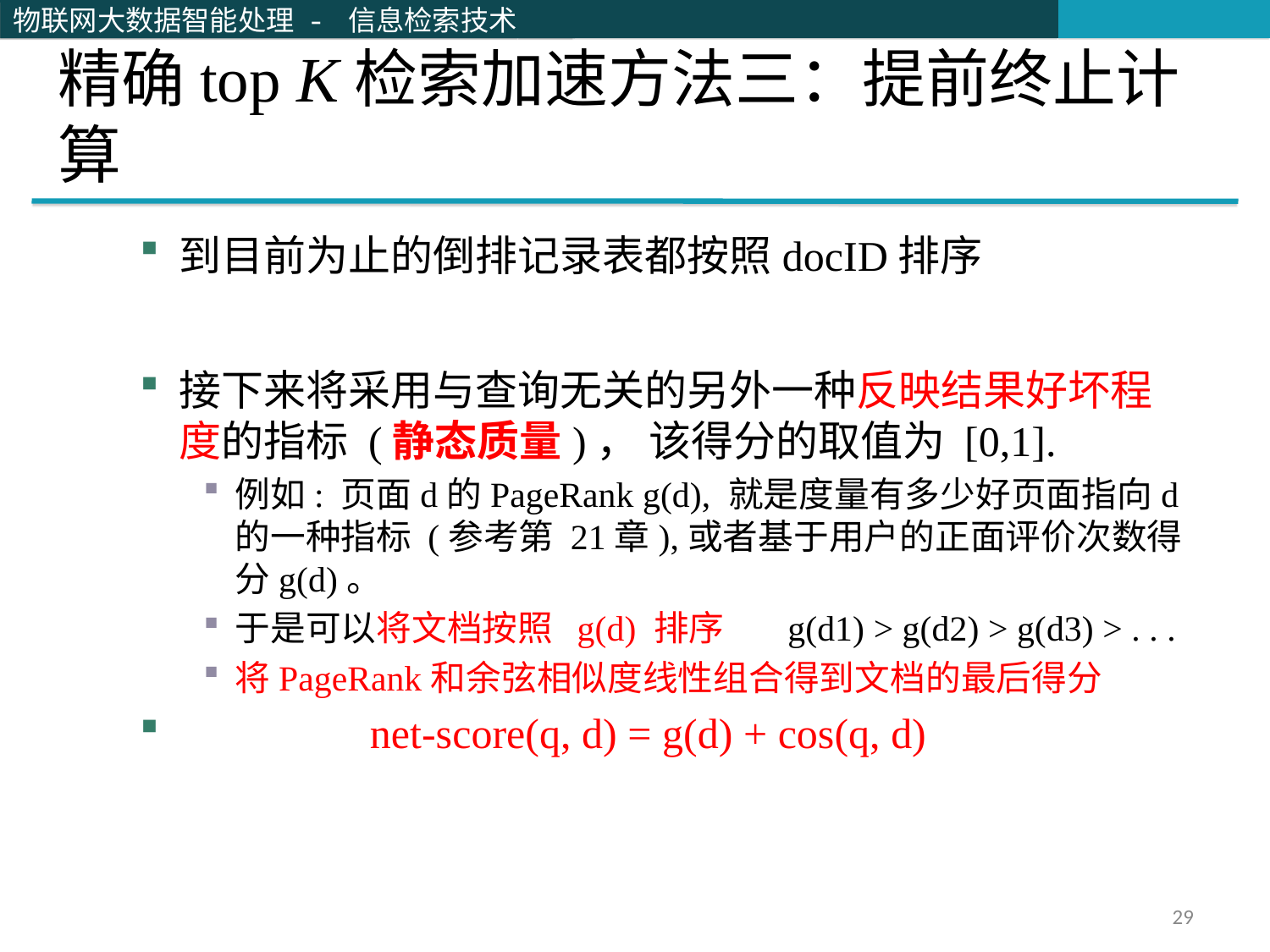

# 精确top K检索加速方法三：提前终止计算
到目前为止的倒排记录表都按照docID排序

接下来将采用与查询无关的另外一种反映结果好坏程度的指标 (静态质量)， 该得分的取值为 [0,1].
例如: 页面d的PageRank g(d), 就是度量有多少好页面指向d的一种指标 (参考第 21章),或者基于用户的正面评价次数得分g(d)。
于是可以将文档按照  g(d) 排序       g(d1) > g(d2) > g(d3) > . . .
将PageRank和余弦相似度线性组合得到文档的最后得分
                  net-score(q, d) = g(d) + cos(q, d)
29